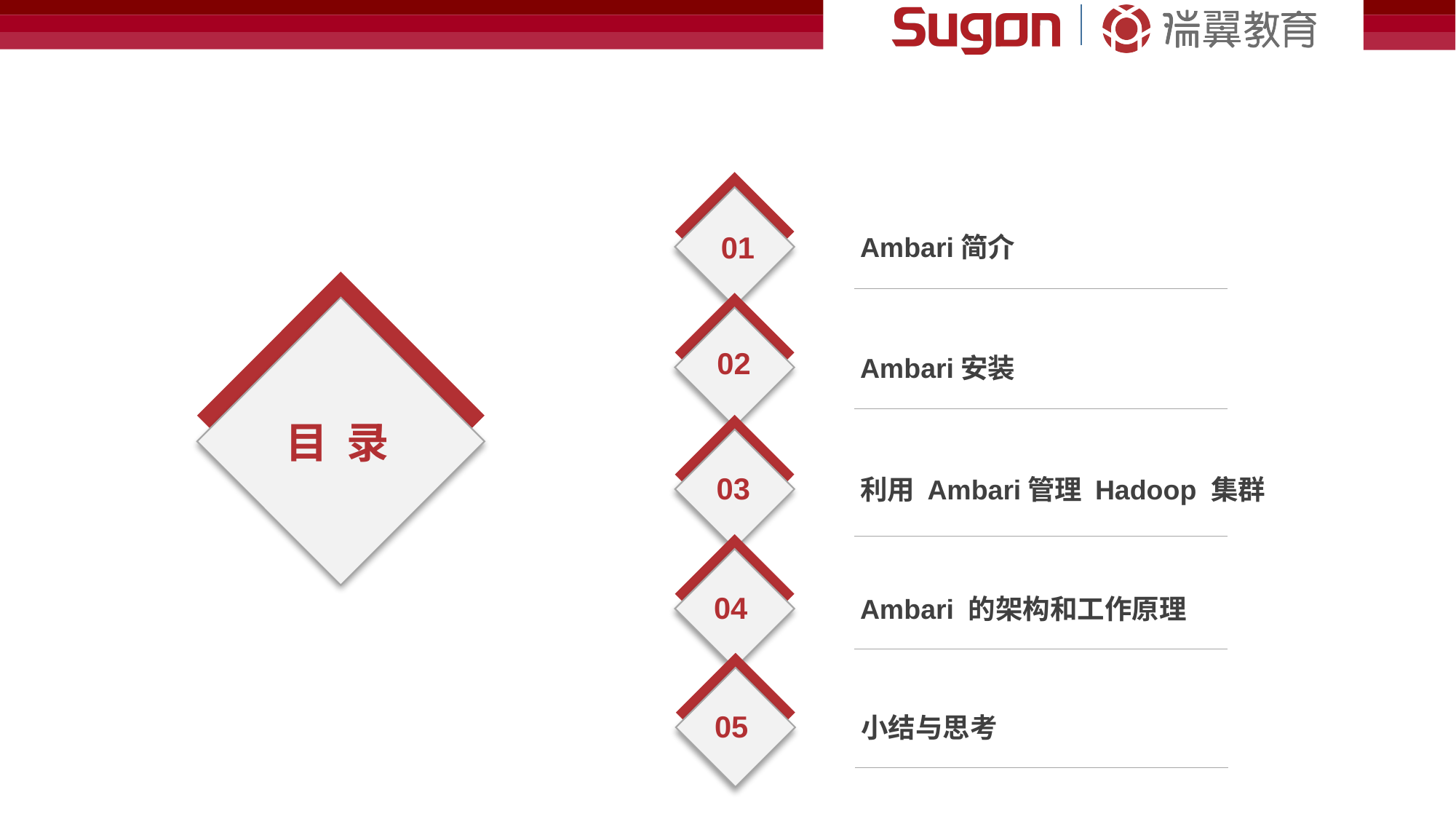

01
Ambari简介

02

Ambari安装
目  录

03
利用 Ambari管理 Hadoop 集群

04
Ambari 的架构和工作原理

05
小结与思考